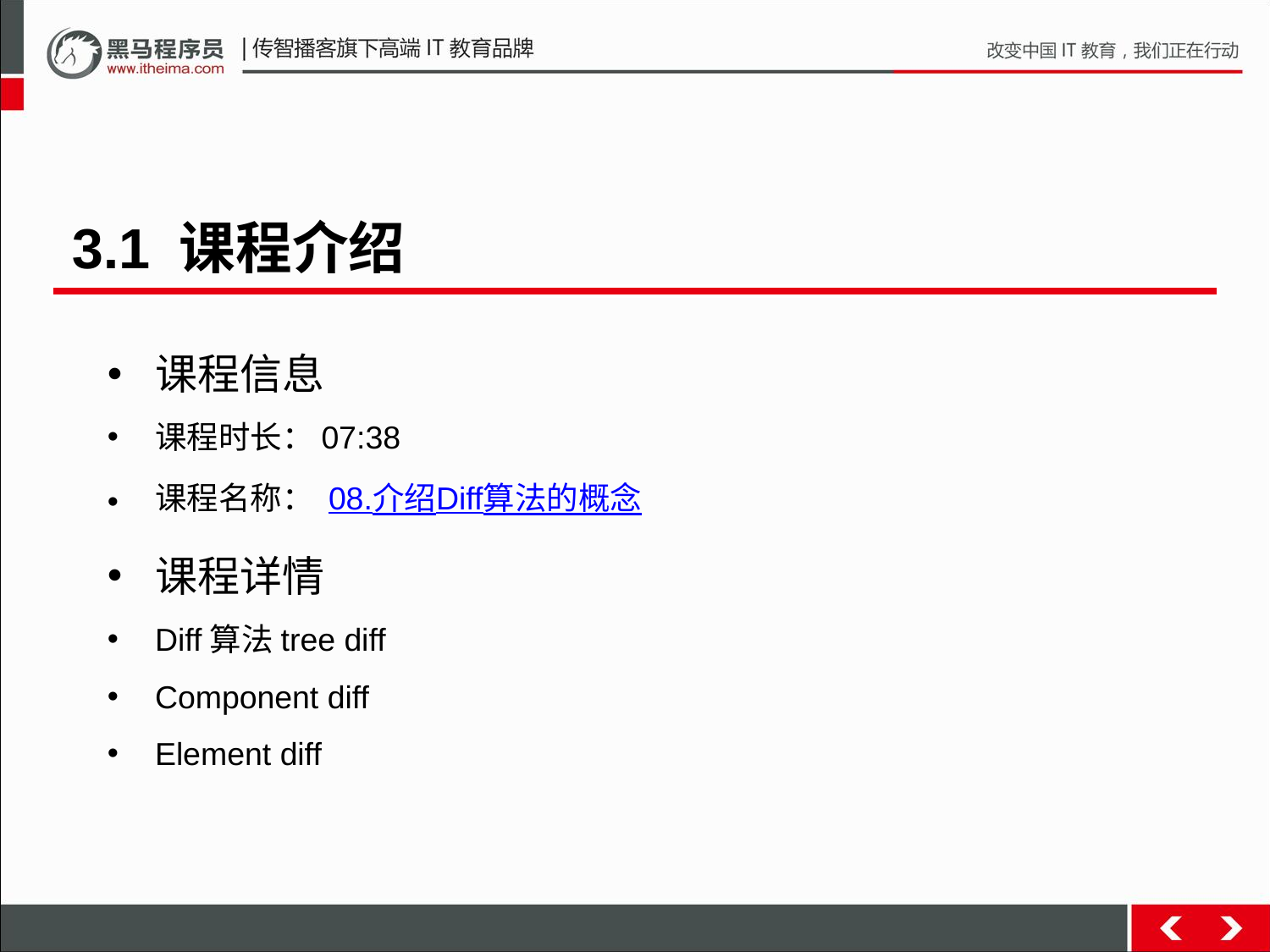

3.1 课程介绍
课程信息
课程时长：07:38
课程名称： 08.介绍Diff算法的概念
课程详情
Diff算法tree diff
Component diff
Element diff